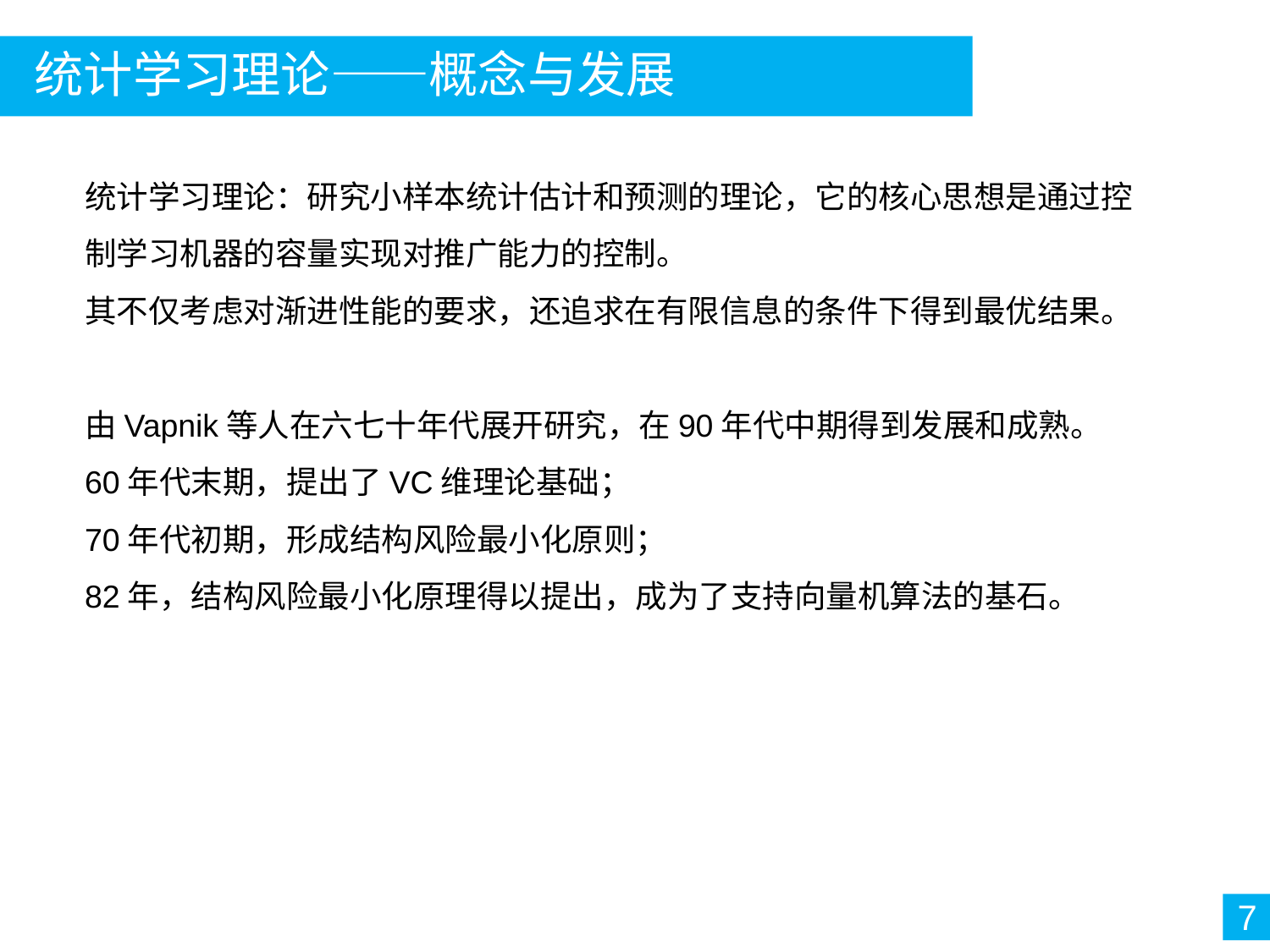

# 统计学习理论——概念与发展
统计学习理论：研究小样本统计估计和预测的理论，它的核心思想是通过控制学习机器的容量实现对推广能力的控制。
其不仅考虑对渐进性能的要求，还追求在有限信息的条件下得到最优结果。

由Vapnik等人在六七十年代展开研究，在90年代中期得到发展和成熟。
60年代末期，提出了VC维理论基础；
70年代初期，形成结构风险最小化原则；
82年，结构风险最小化原理得以提出，成为了支持向量机算法的基石。